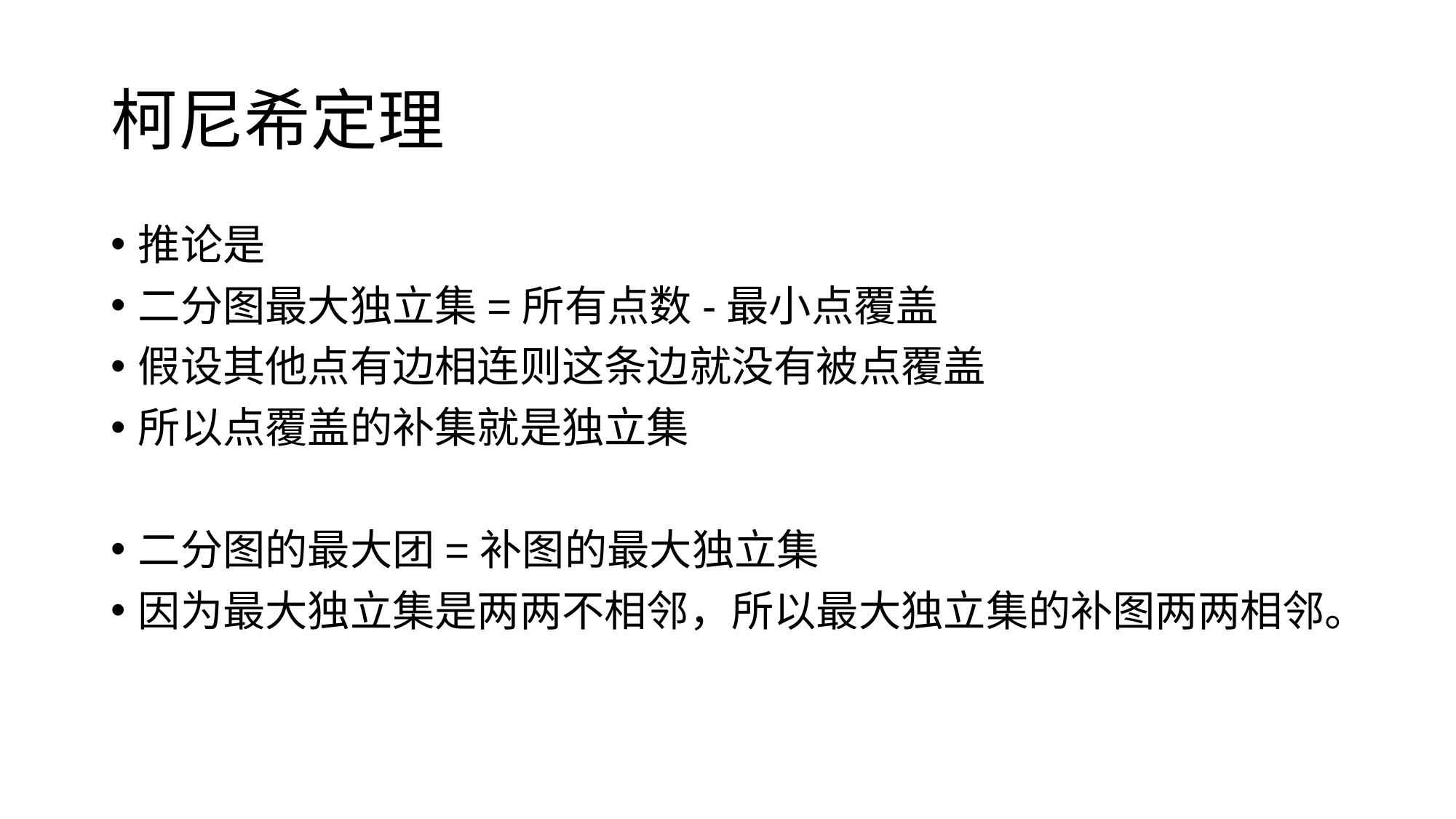

# 柯尼希定理
推论是
二分图最大独立集=所有点数-最小点覆盖
假设其他点有边相连则这条边就没有被点覆盖
所以点覆盖的补集就是独立集

二分图的最大团=补图的最大独立集
因为最大独立集是两两不相邻，所以最大独立集的补图两两相邻。